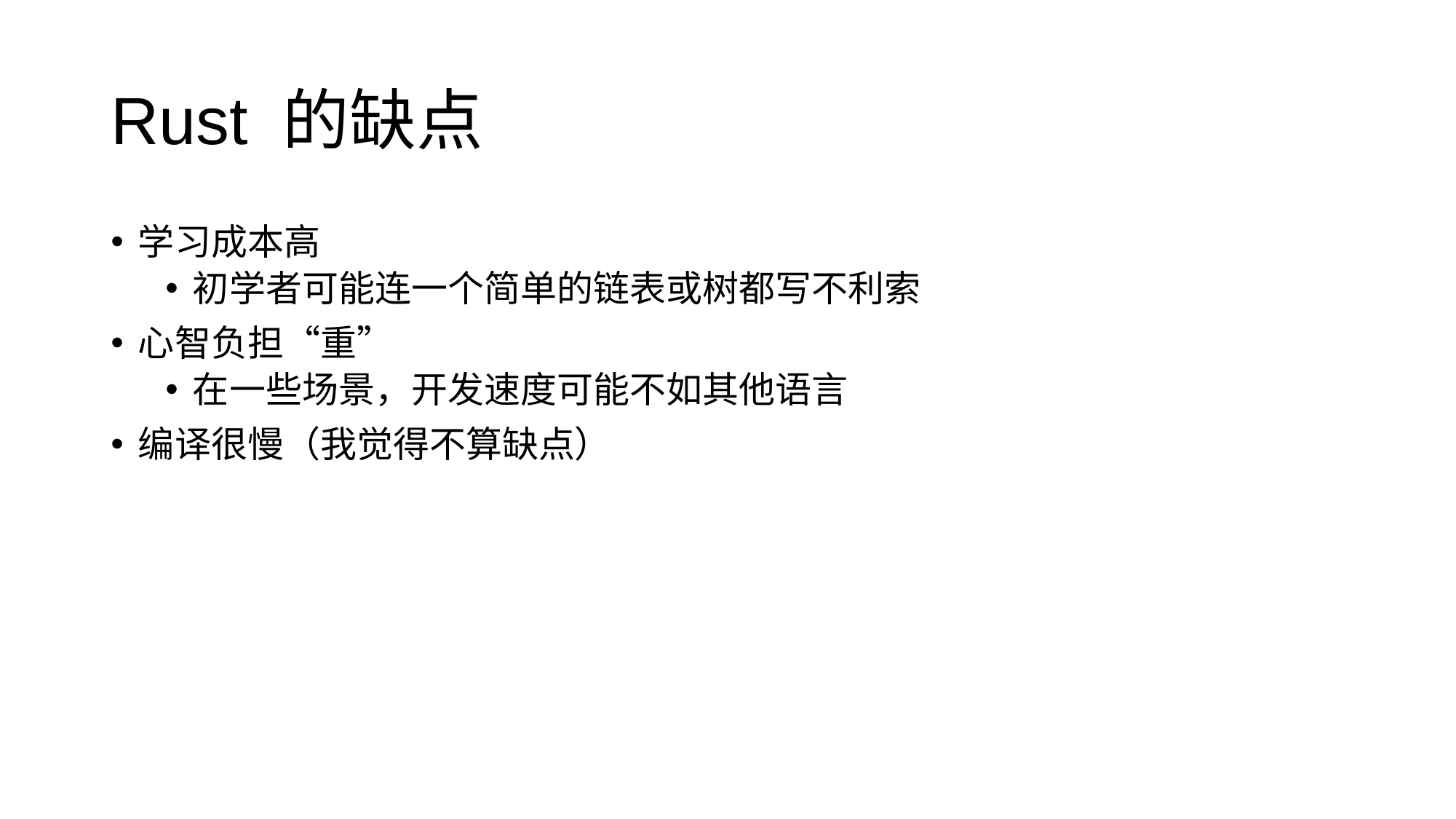

# Rust 的缺点
学习成本高
初学者可能连一个简单的链表或树都写不利索
心智负担“重”
在一些场景，开发速度可能不如其他语言
编译很慢（我觉得不算缺点）